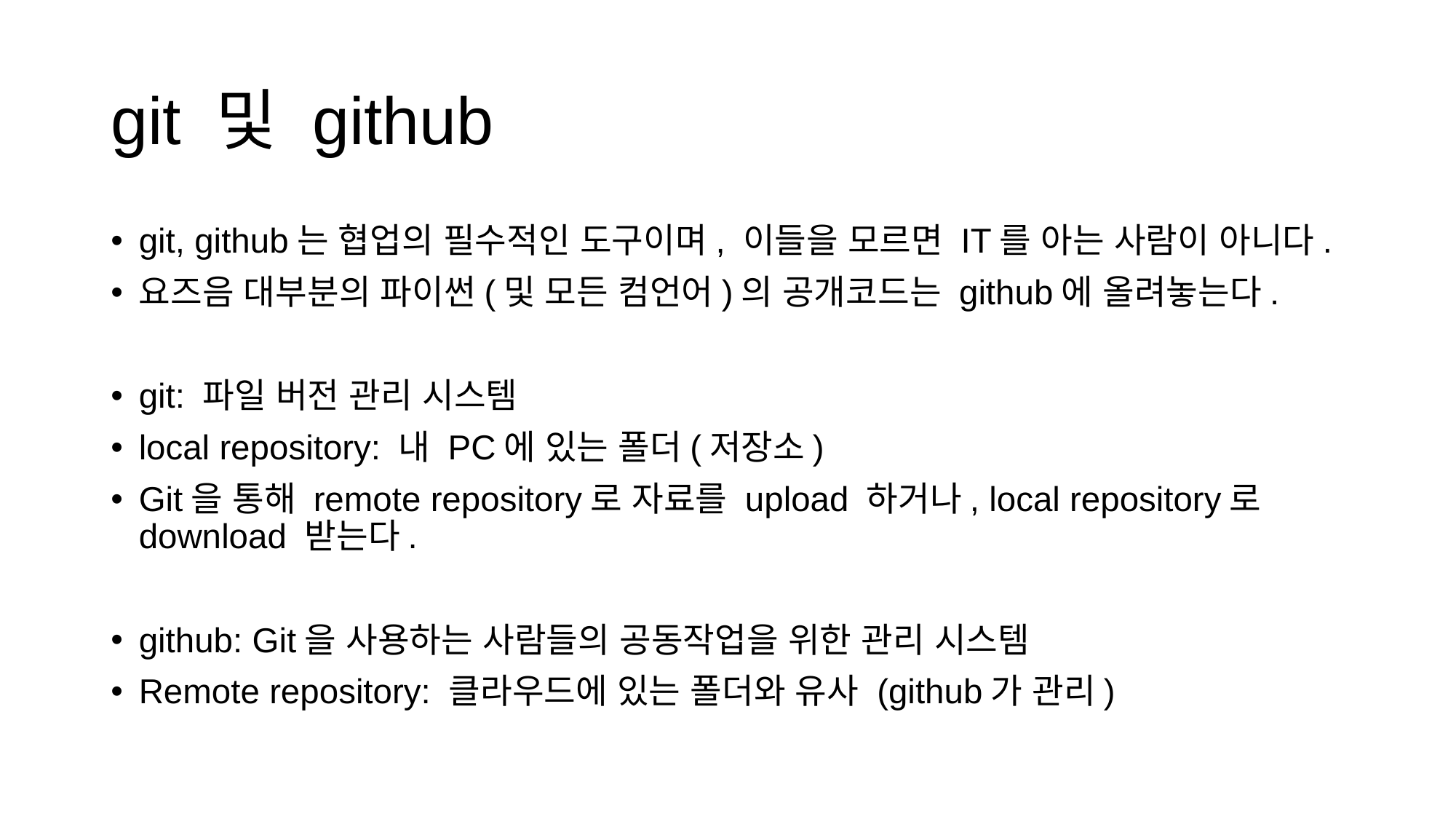

# git 및 github
git, github는 협업의 필수적인 도구이며, 이들을 모르면 IT를 아는 사람이 아니다.
요즈음 대부분의 파이썬(및 모든 컴언어)의 공개코드는 github에 올려놓는다.

git: 파일 버전 관리 시스템
local repository: 내 PC에 있는 폴더(저장소)
Git을 통해 remote repository로 자료를 upload 하거나, local repository로 download 받는다.

github: Git을 사용하는 사람들의 공동작업을 위한 관리 시스템
Remote repository: 클라우드에 있는 폴더와 유사 (github가 관리)